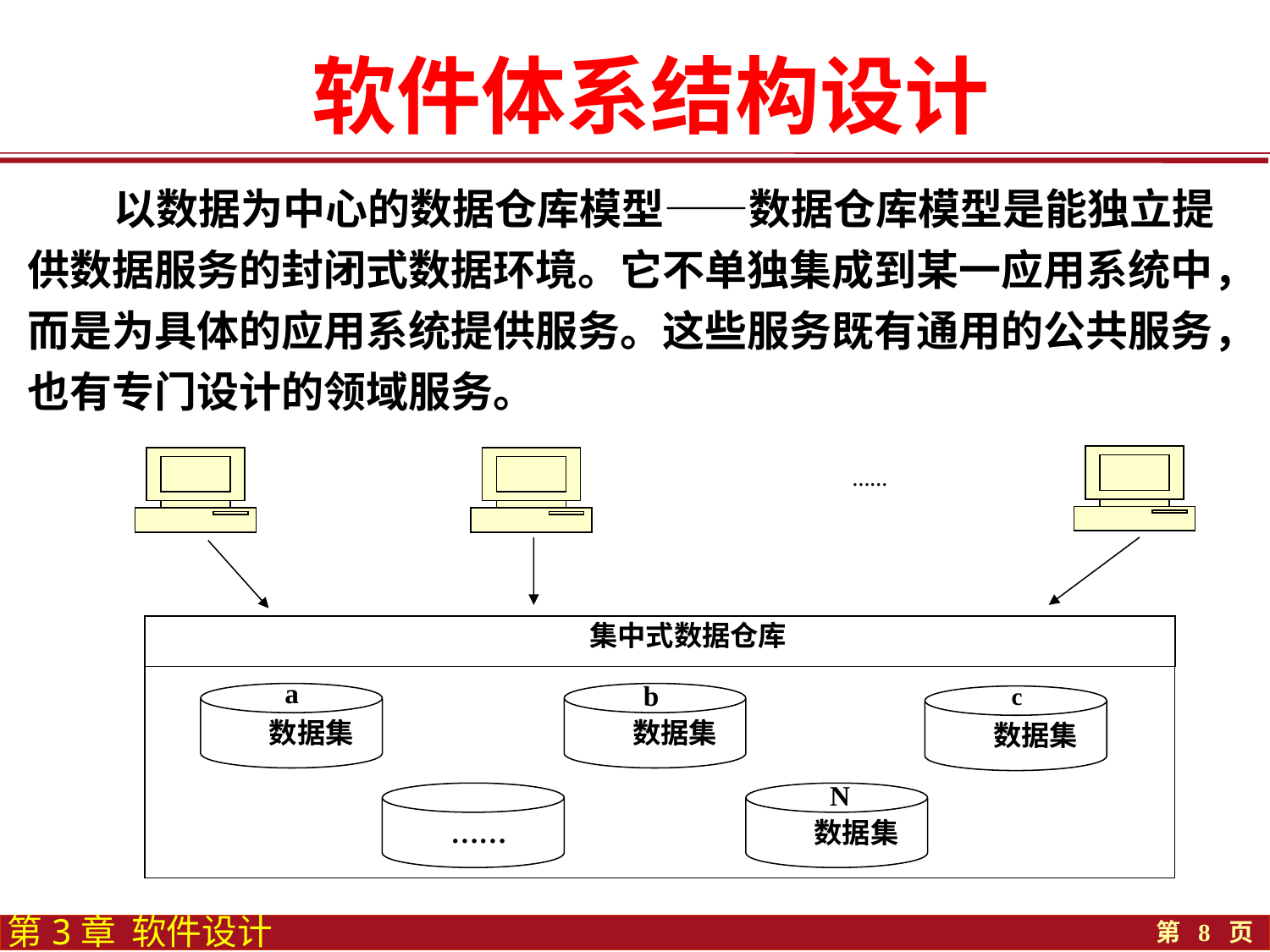

软件体系结构设计
        以数据为中心的数据仓库模型——数据仓库模型是能独立提供数据服务的封闭式数据环境。它不单独集成到某一应用系统中，而是为具体的应用系统提供服务。这些服务既有通用的公共服务，也有专门设计的领域服务。

……

集中式数据仓库
a
b
c
数据集
数据集
数据集
N
……
数据集